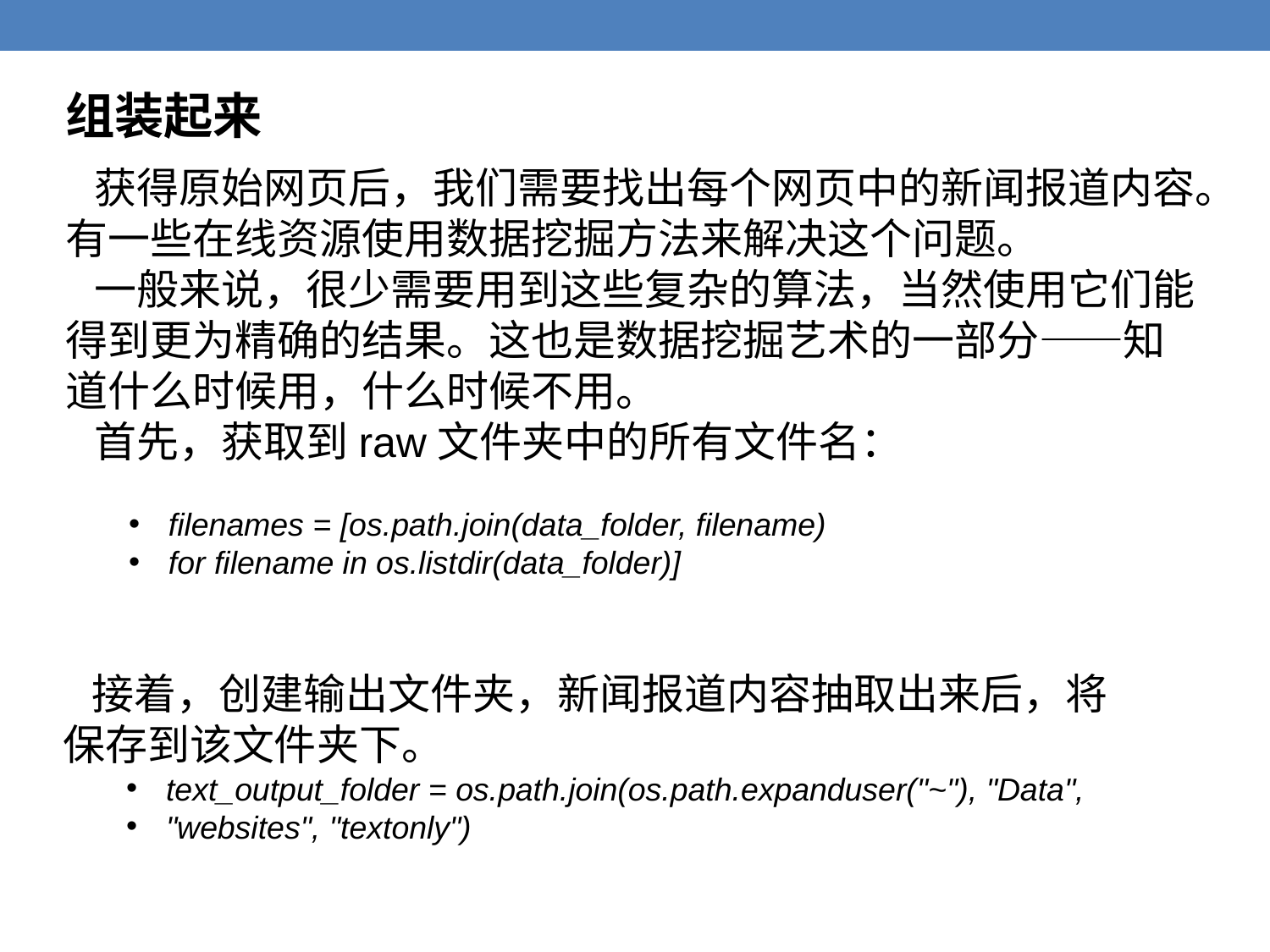

组装起来
  获得原始网页后，我们需要找出每个网页中的新闻报道内容。有一些在线资源使用数据挖掘方法来解决这个问题。
  一般来说，很少需要用到这些复杂的算法，当然使用它们能得到更为精确的结果。这也是数据挖掘艺术的一部分——知道什么时候用，什么时候不用。
  首先，获取到raw文件夹中的所有文件名：

filenames = [os.path.join(data_folder, filename)
for filename in os.listdir(data_folder)]
  接着，创建输出文件夹，新闻报道内容抽取出来后，将保存到该文件夹下。
text_output_folder = os.path.join(os.path.expanduser("~"), "Data",
"websites", "textonly")